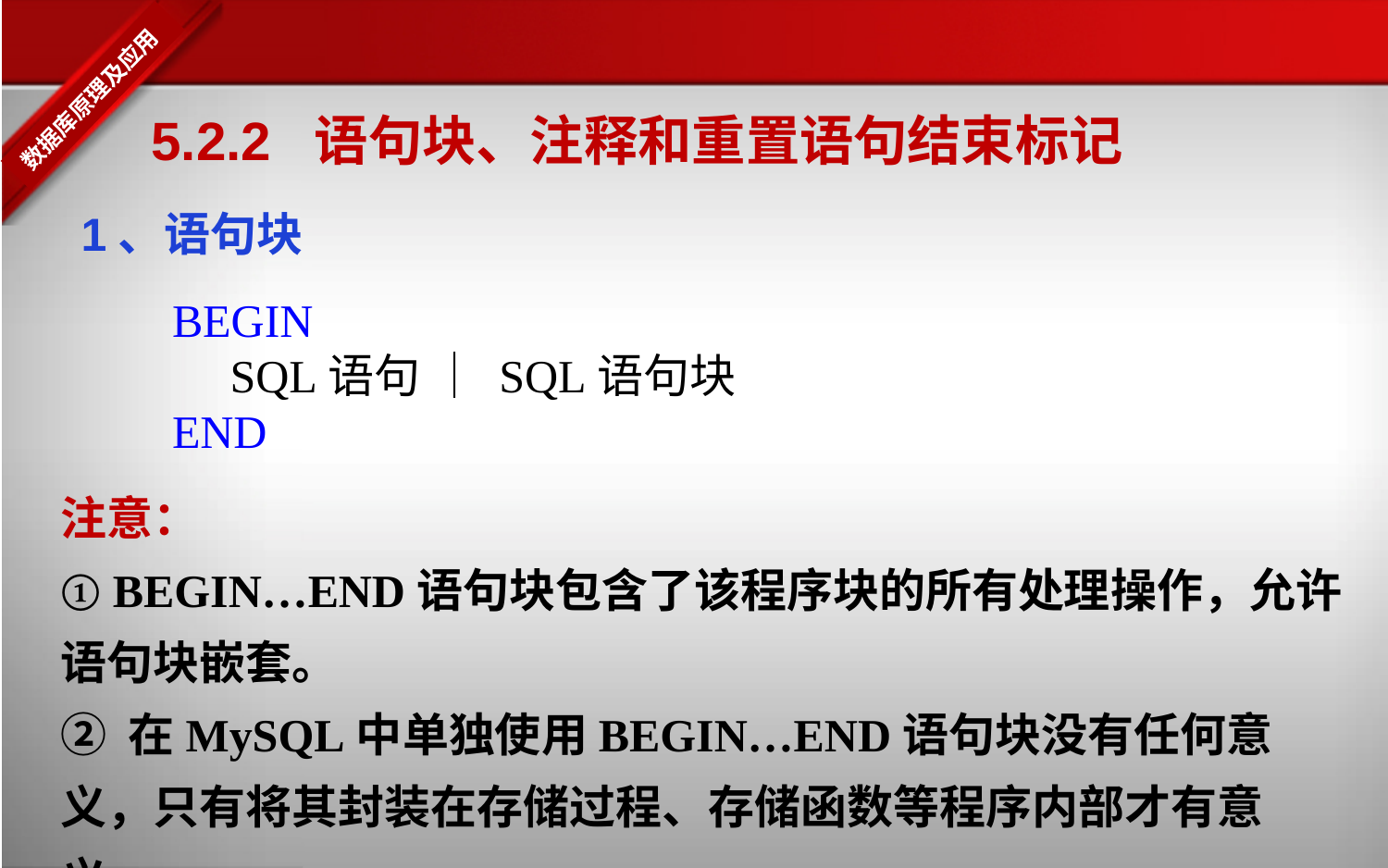

5.2.2  语句块、注释和重置语句结束标记
1、语句块
BEGIN
     SQL语句 ｜ SQL语句块
END
注意：
① BEGIN…END语句块包含了该程序块的所有处理操作，允许语句块嵌套。
② 在MySQL中单独使用BEGIN…END语句块没有任何意义，只有将其封装在存储过程、存储函数等程序内部才有意义。